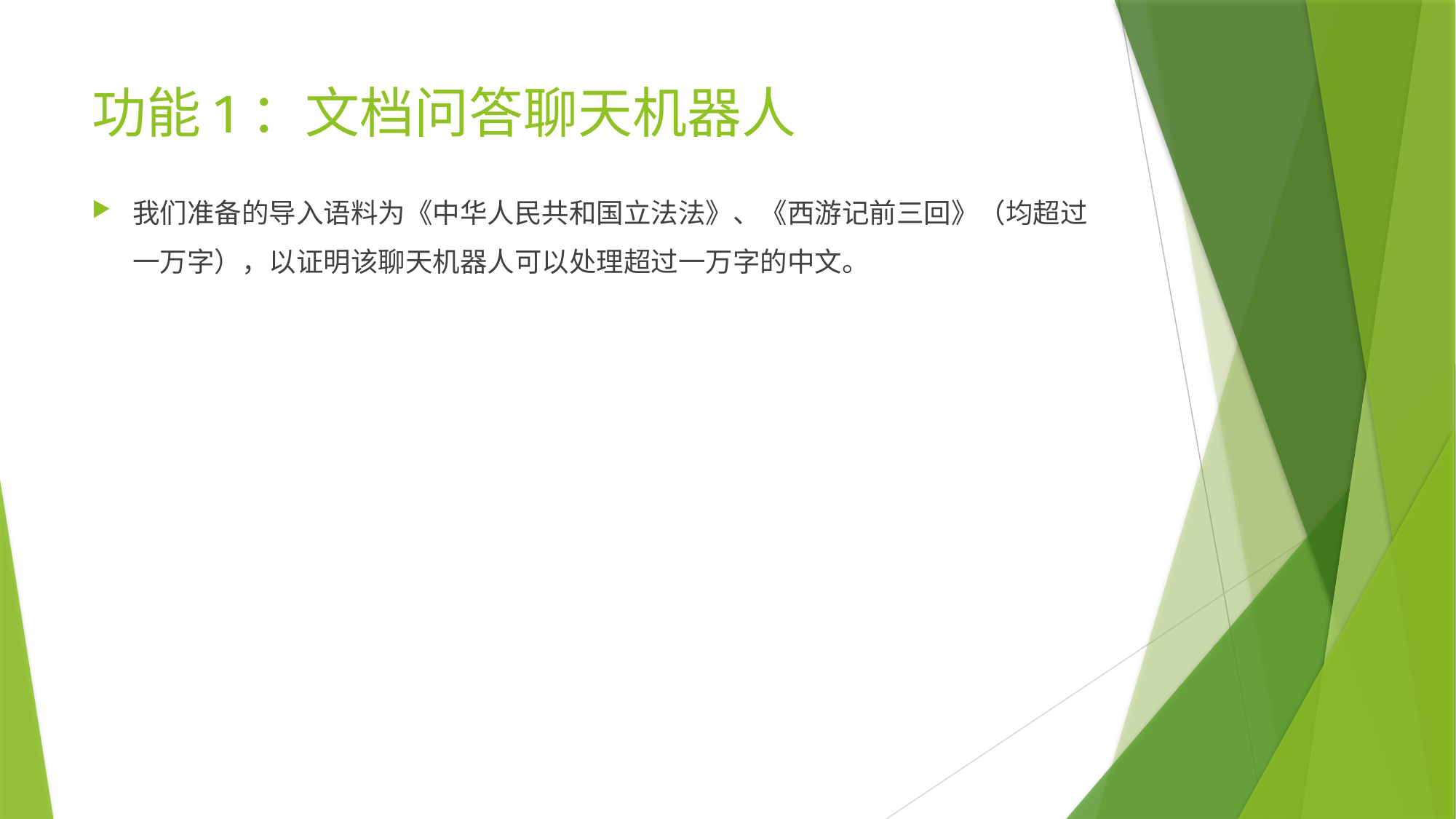

# 功能1：文档问答聊天机器人
我们准备的导入语料为《中华人民共和国立法法》、《西游记前三回》（均超过一万字），以证明该聊天机器人可以处理超过一万字的中文。